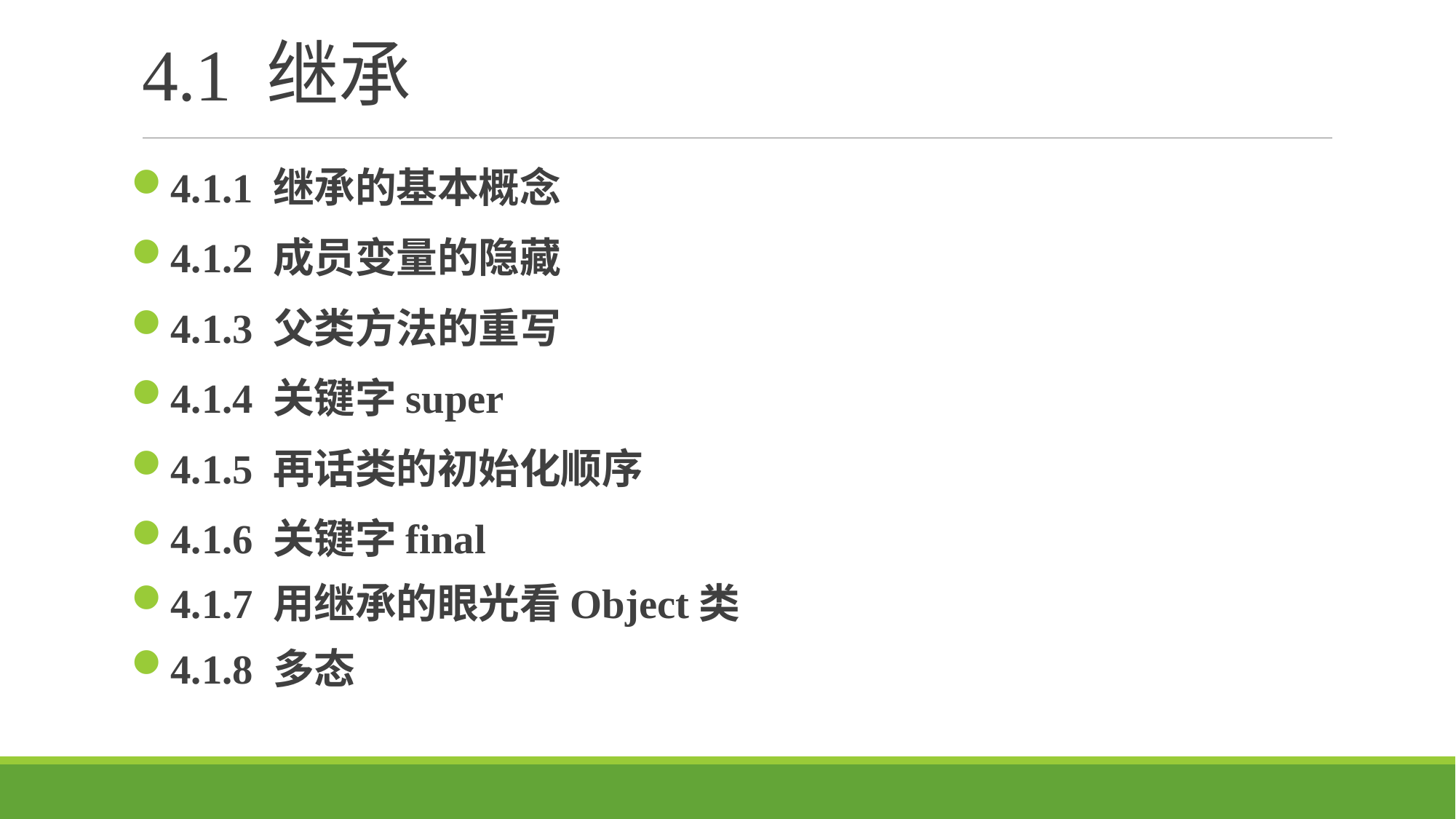

# 4.1 继承
4.1.1 继承的基本概念
4.1.2 成员变量的隐藏
4.1.3 父类方法的重写
4.1.4 关键字super
4.1.5 再话类的初始化顺序
4.1.6 关键字final
4.1.7 用继承的眼光看Object类
4.1.8 多态